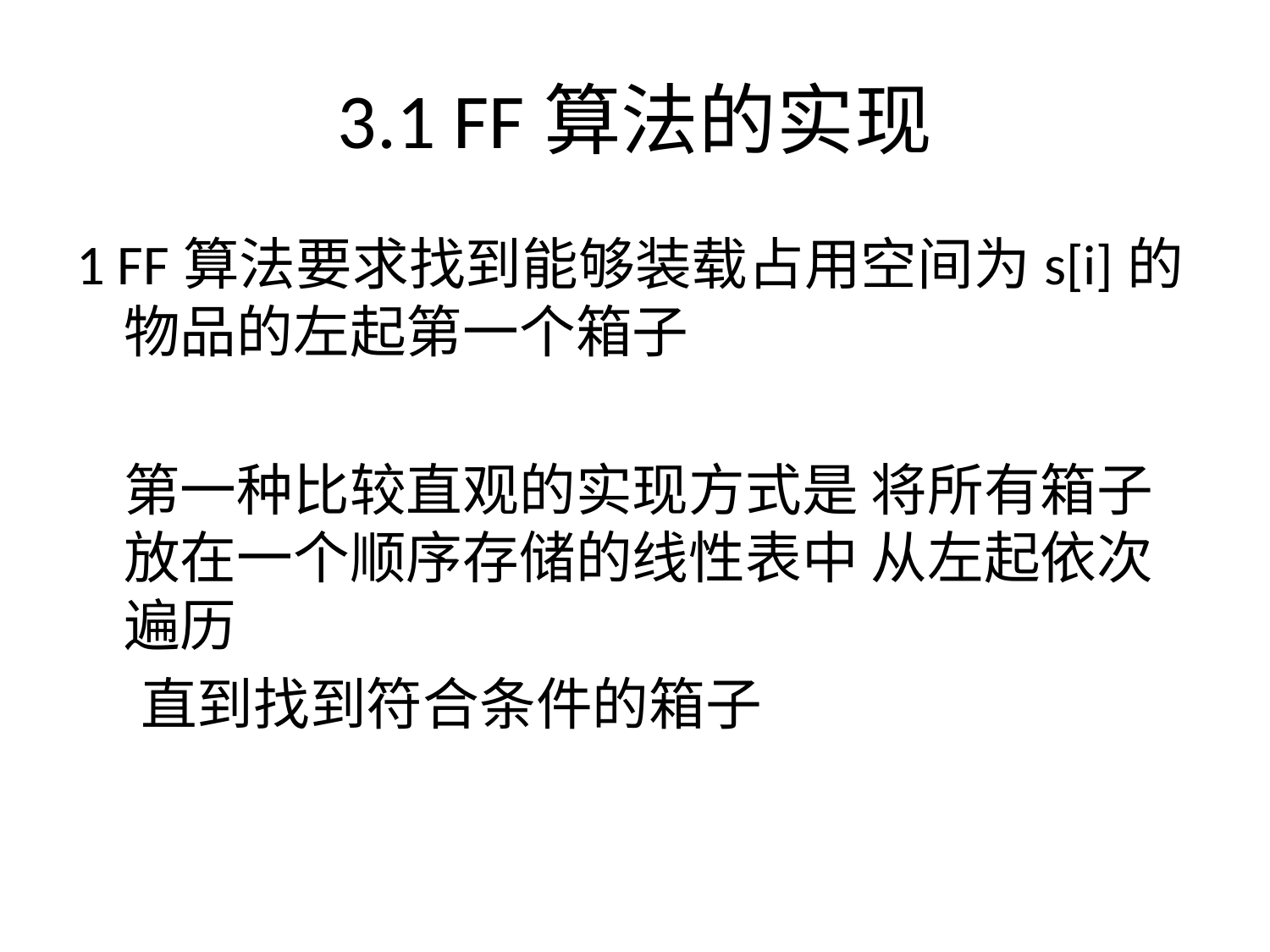

# 3.1 FF算法的实现
1 FF算法要求找到能够装载占用空间为s[i]的物品的左起第一个箱子

	第一种比较直观的实现方式是 将所有箱子放在一个顺序存储的线性表中 从左起依次遍历
    直到找到符合条件的箱子